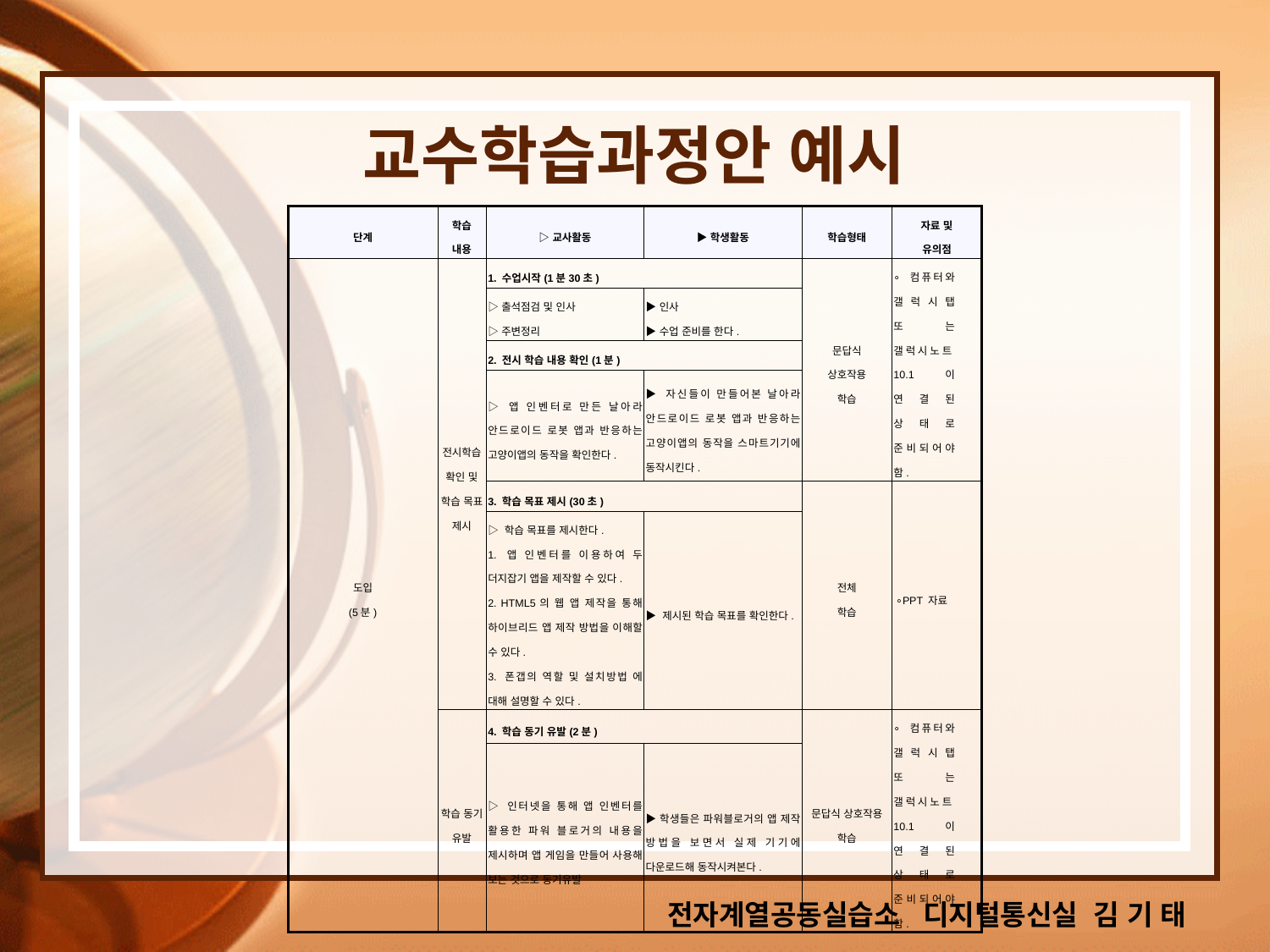

# 교수학습과정안 예시
| 단계 | 학습 내용 | ▷교사활동 | ▶학생활동 | 학습형태 | 자료 및 유의점 |
| --- | --- | --- | --- | --- | --- |
| 도입 (5분) | 전시학습 확인 및 학습 목표 제시 | 1. 수업시작(1분30초) |  | 문답식 상호작용 학습 | ∘ 컴퓨터와 갤럭시탭 또는 갤럭시노트10.1이 연결된 상태로 준비되어야 함. |
|  |  | ▷출석점검 및 인사 ▷주변정리 | ▶인사 ▶수업 준비를 한다. |  |  |
|  |  | 2. 전시 학습 내용 확인(1분) |  |  |  |
|  |  | ▷ 앱 인벤터로 만든 날아라 안드로이드 로봇 앱과 반응하는 고양이앱의 동작을 확인한다. | ▶ 자신들이 만들어본 날아라 안드로이드 로봇 앱과 반응하는 고양이앱의 동작을 스마트기기에 동작시킨다. |  |  |
|  |  | 3. 학습 목표 제시(30초) |  | 전체 학습 | ∘PPT 자료 |
|  |  | ▷ 학습 목표를 제시한다. 1. 앱 인벤터를 이용하여 두 더지잡기 앱을 제작할 수 있다. 2. HTML5의 웹 앱 제작을 통해 하이브리드 앱 제작 방법을 이해할 수 있다. 3. 폰갭의 역할 및 설치방법 에 대해 설명할 수 있다. | ▶ 제시된 학습 목표를 확인한다. |  |  |
|  | 학습 동기 유발 | 4. 학습 동기 유발(2분) |  | 문답식 상호작용 학습 | ∘ 컴퓨터와 갤럭시탭 또는 갤럭시노트10.1이 연결된 상태로 준비되어야 함. |
|  |  | ▷ 인터넷을 통해 앱 인벤터를 활용한 파워 블로거의 내용을 제시하며 앱 게임을 만들어 사용해 보는 것으로 동기유발 | ▶학생들은 파워블로거의 앱 제작 방법을 보면서 실제 기기에 다운로드해 동작시켜본다. |  |  |